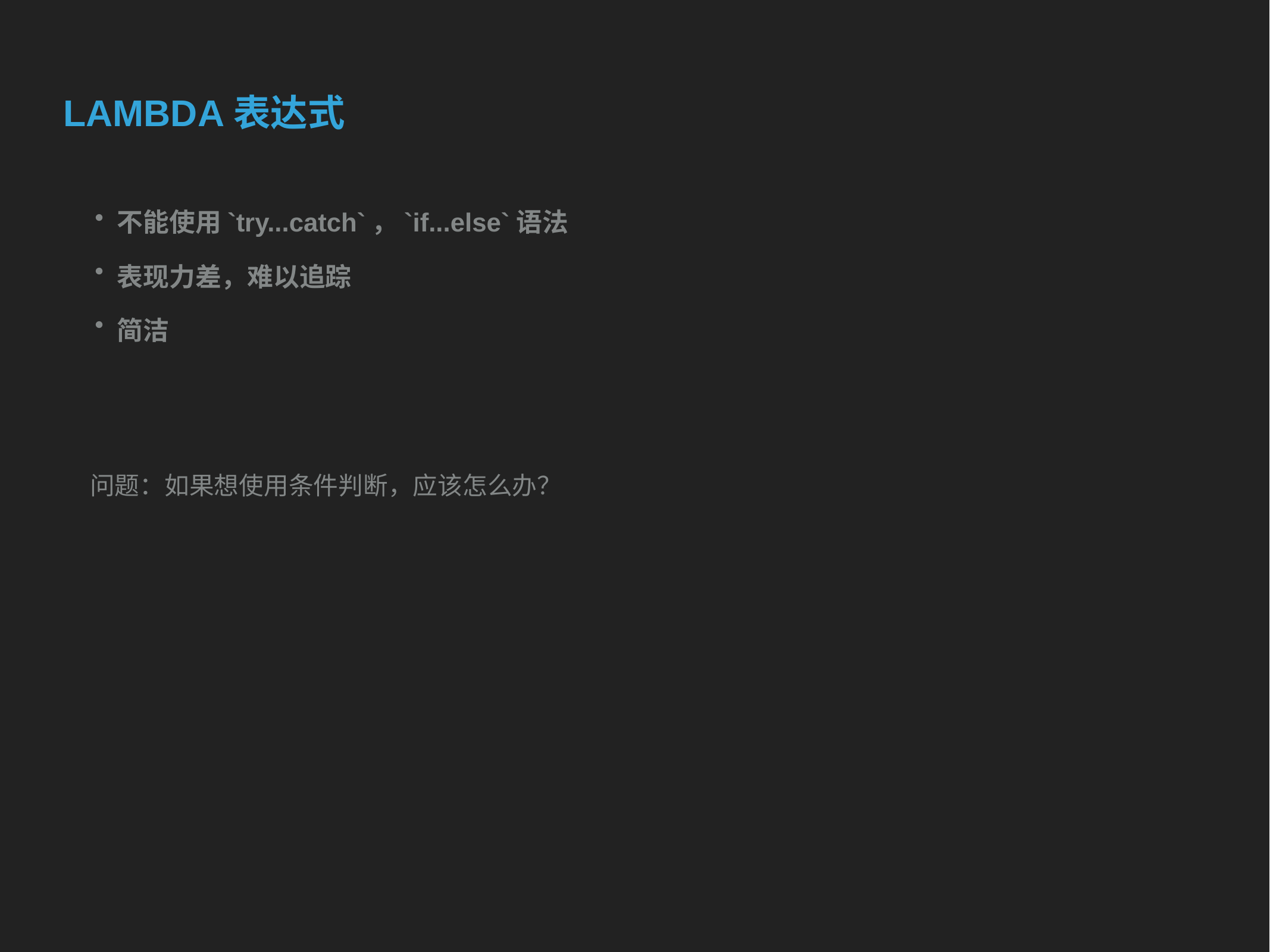

lambda表达式
不能使用`try...catch`，`if...else`语法
表现力差，难以追踪
简洁
问题：如果想使用条件判断，应该怎么办？